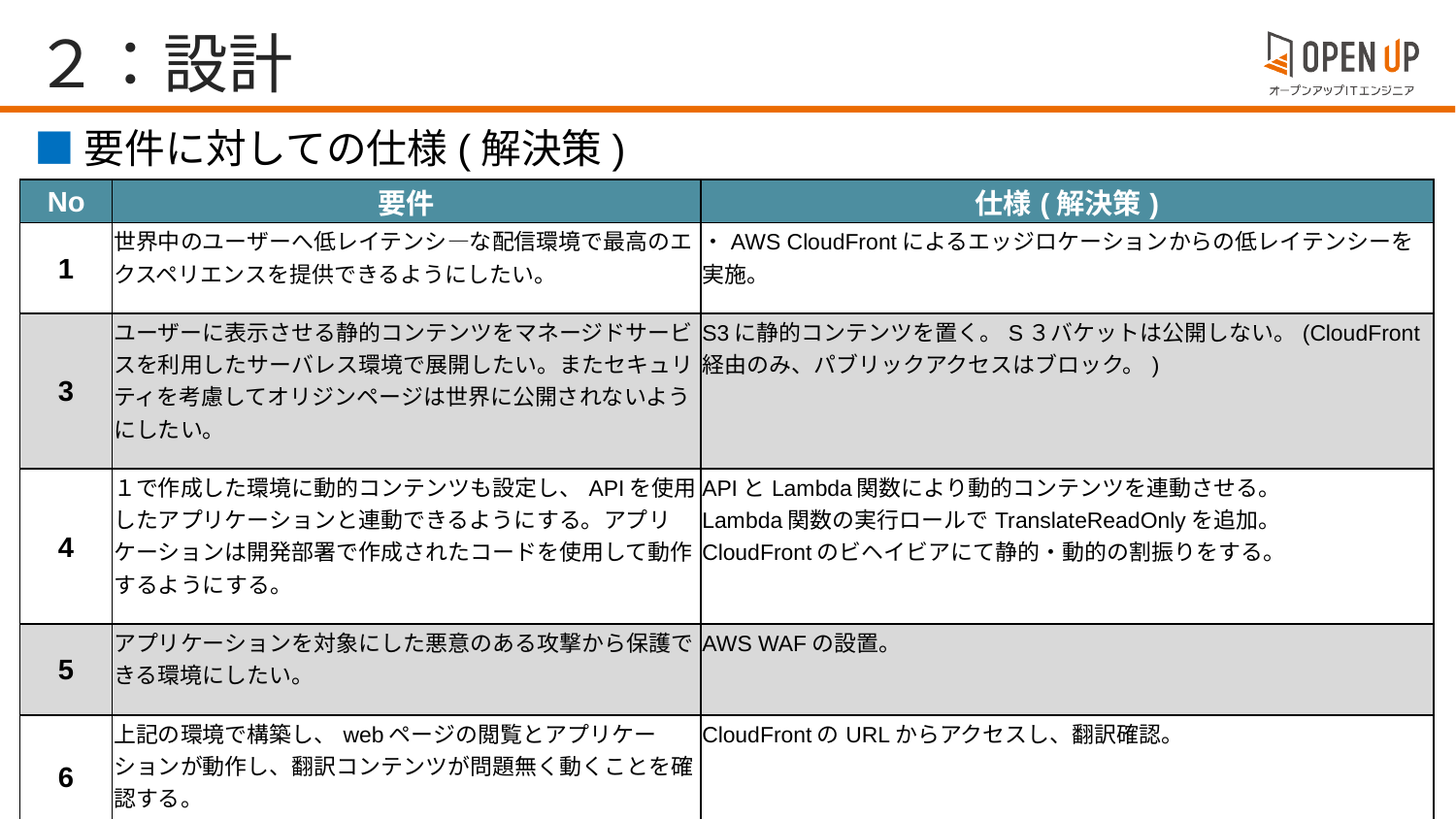

２：設計
■要件に対しての仕様(解決策)
| No | 要件 | 仕様(解決策) |
| --- | --- | --- |
| 1 | 世界中のユーザーへ低レイテンシ―な配信環境で最高のエクスペリエンスを提供できるようにしたい。 | ・AWS CloudFrontによるエッジロケーションからの低レイテンシーを実施。 |
| 3 | ユーザーに表示させる静的コンテンツをマネージドサービスを利用したサーバレス環境で展開したい。またセキュリティを考慮してオリジンページは世界に公開されないようにしたい。 | S3に静的コンテンツを置く。S３バケットは公開しない。(CloudFront経由のみ、パブリックアクセスはブロック。) |
| 4 | １で作成した環境に動的コンテンツも設定し、APIを使用したアプリケーションと連動できるようにする。アプリケーションは開発部署で作成されたコードを使用して動作するようにする。 | APIとLambda関数により動的コンテンツを連動させる。 Lambda関数の実行ロールでTranslateReadOnlyを追加。 CloudFrontのビヘイビアにて静的・動的の割振りをする。 |
| 5 | アプリケーションを対象にした悪意のある攻撃から保護できる環境にしたい。 | AWS WAFの設置。 |
| 6 | 上記の環境で構築し、webページの閲覧とアプリケーションが動作し、翻訳コンテンツが問題無く動くことを確認する。 | CloudFrontのURLからアクセスし、翻訳確認。 |